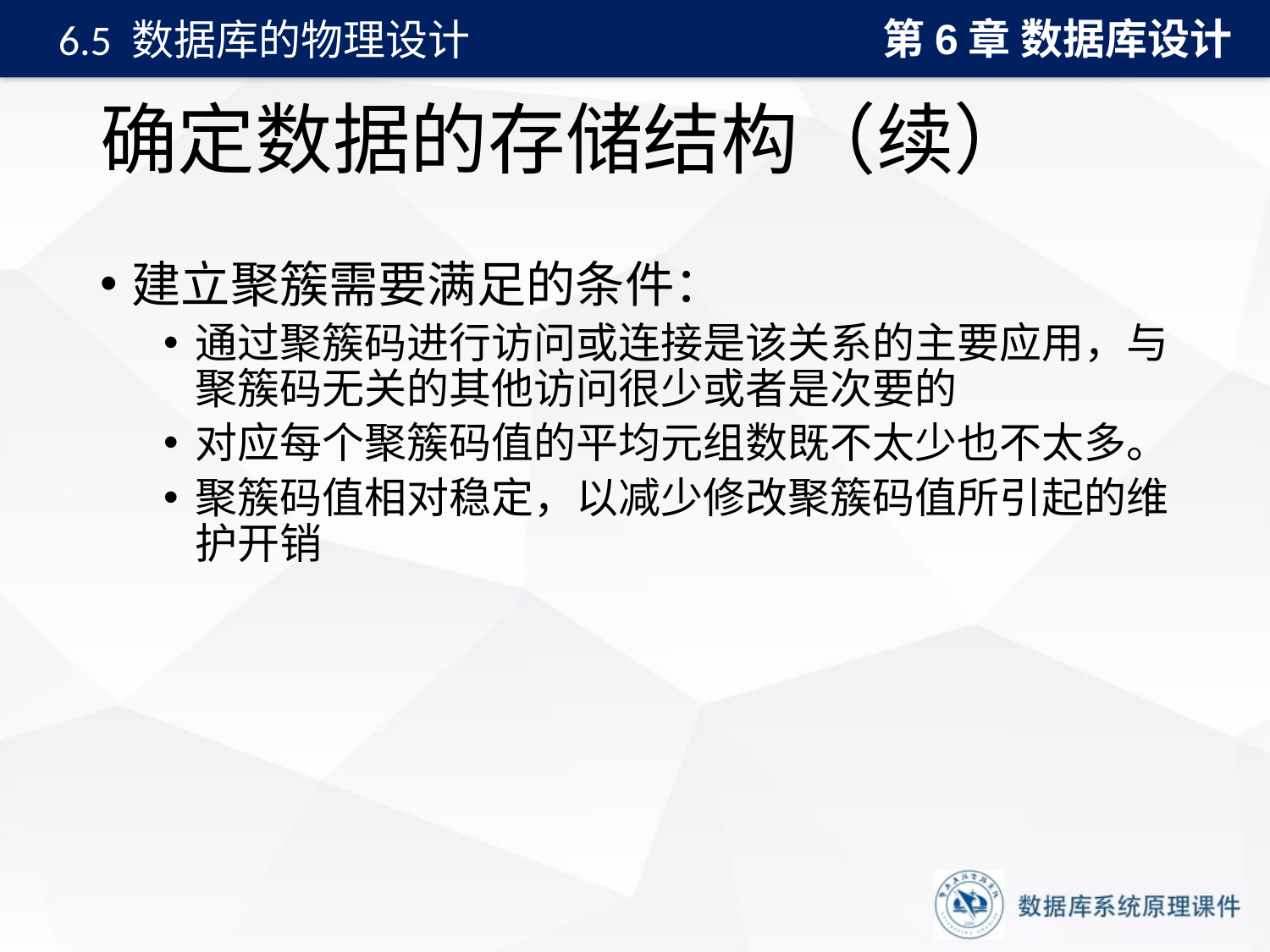

第6章 数据库设计
6.5 数据库的物理设计
# 确定数据的存储结构（续）
建立聚簇需要满足的条件：
通过聚簇码进行访问或连接是该关系的主要应用，与聚簇码无关的其他访问很少或者是次要的
对应每个聚簇码值的平均元组数既不太少也不太多。
聚簇码值相对稳定，以减少修改聚簇码值所引起的维护开销